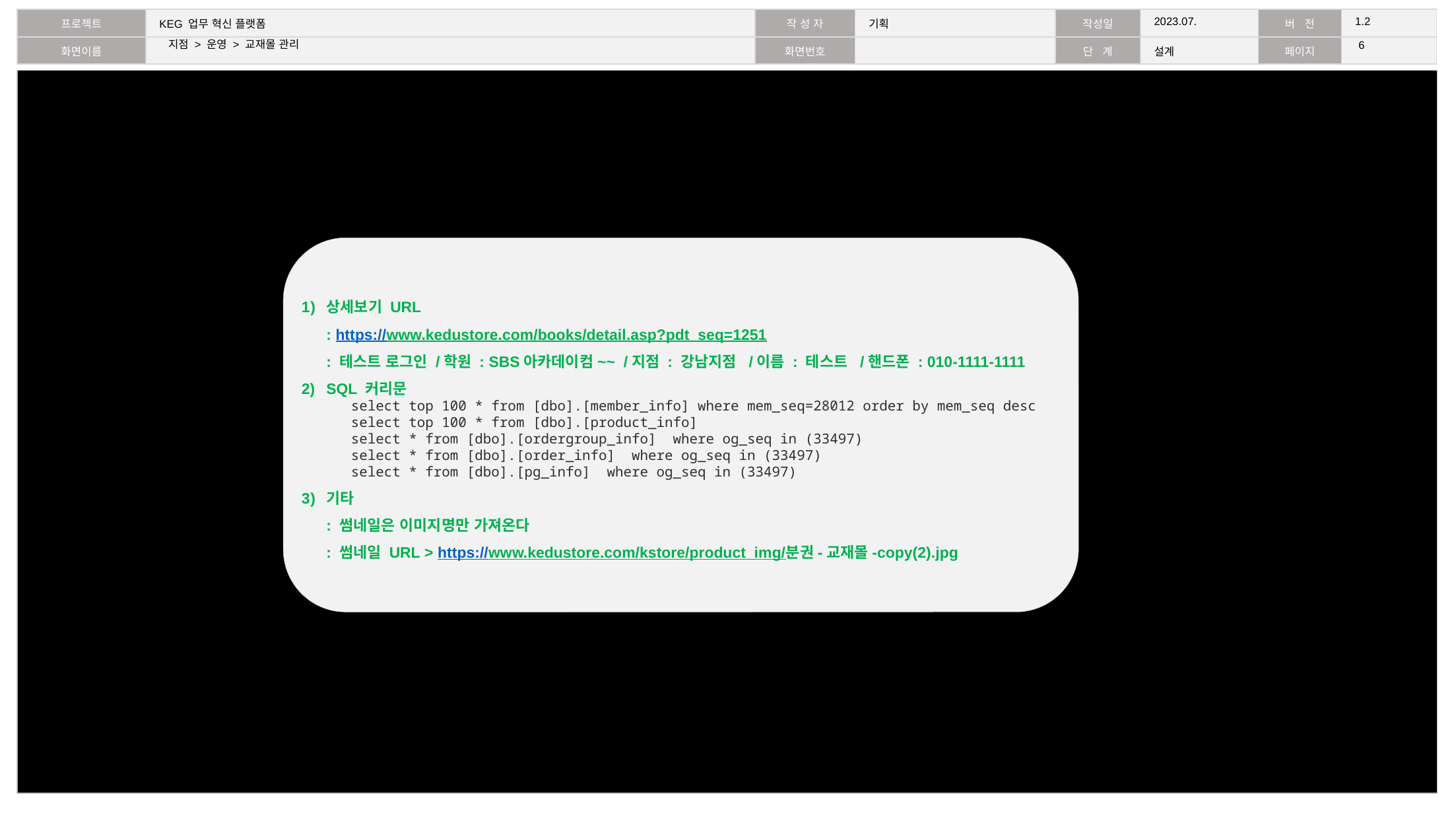

6
지점 > 운영 > 교재몰 관리

상세보기 URL
: https://www.kedustore.com/books/detail.asp?pdt_seq=1251
: 테스트 로그인 /학원 : SBS아카데이컴~~  /지점 : 강남지점  /이름 : 테스트  /핸드폰 : 010-1111-1111
SQL 커리문
select top 100 * from [dbo].[member_info] where mem_seq=28012 order by mem_seq desc
select top 100 * from [dbo].[product_info]
select * from [dbo].[ordergroup_info]  where og_seq in (33497)
select * from [dbo].[order_info]  where og_seq in (33497)
select * from [dbo].[pg_info]  where og_seq in (33497)
기타
: 썸네일은 이미지명만 가져온다
: 썸네일 URL > https://www.kedustore.com/kstore/product_img/분권-교재몰-copy(2).jpg